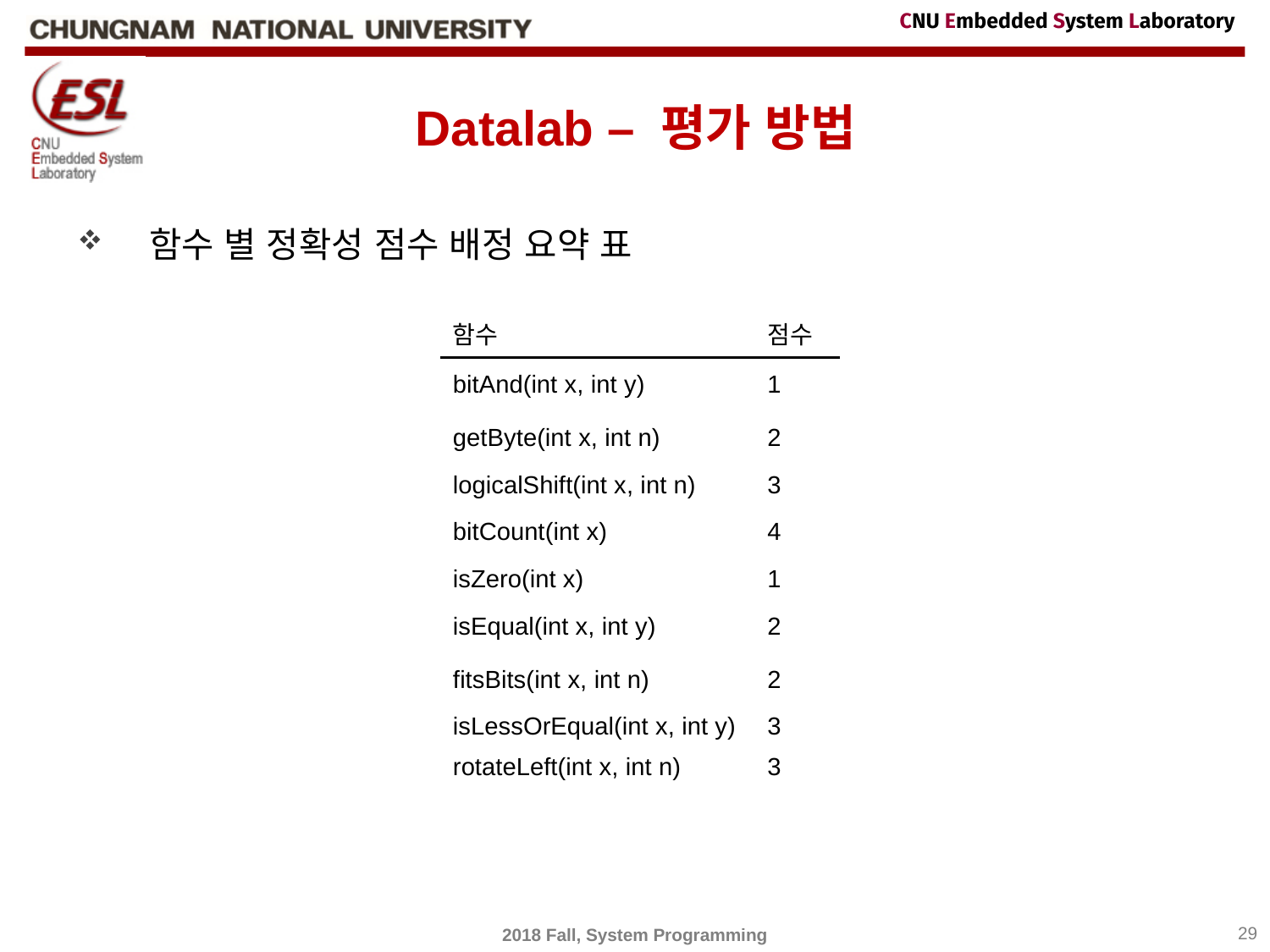

# Datalab – 평가 방법
함수 별 정확성 점수 배정 요약 표

| 함수 | 점수 |
| --- | --- |
| bitAnd(int x, int y) | 1 |
| getByte(int x, int n) | 2 |
| logicalShift(int x, int n) | 3 |
| bitCount(int x) | 4 |
| isZero(int x) | 1 |
| isEqual(int x, int y) | 2 |
| fitsBits(int x, int n) | 2 |
| isLessOrEqual(int x, int y) | 3 |
| rotateLeft(int x, int n) | 3 |
2018 Fall, System Programming
29